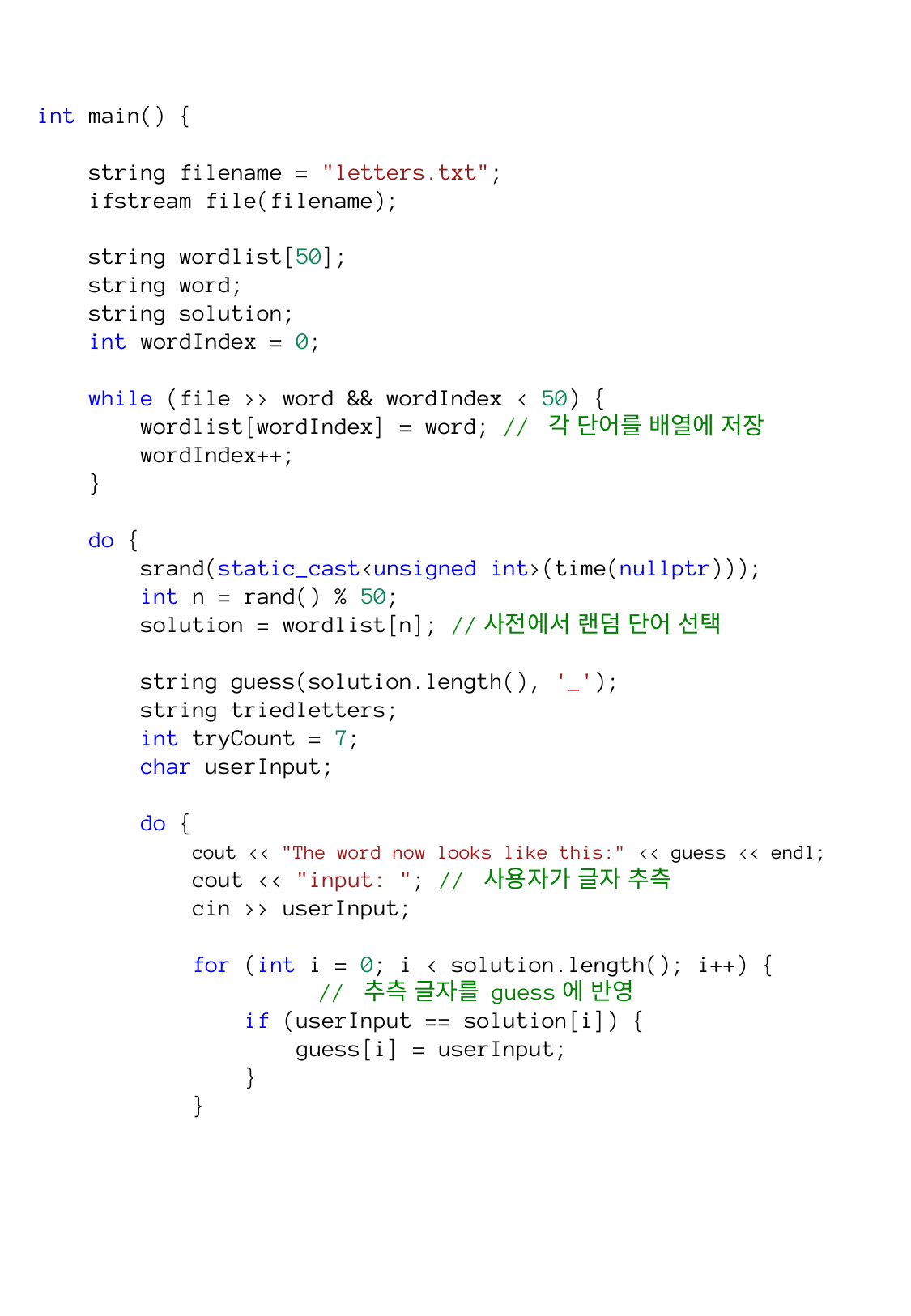

int main() {

    string filename = "letters.txt";
    ifstream file(filename);
    string wordlist[50];
    string word;
    string solution;
    int wordIndex = 0;

    while (file >> word && wordIndex < 50) {
        wordlist[wordIndex] = word; // 각 단어를 배열에 저장
        wordIndex++;
    }
    do {
        srand(static_cast<unsigned int>(time(nullptr)));
        int n = rand() % 50;
        solution = wordlist[n]; //사전에서 랜덤 단어 선택

        string guess(solution.length(), '_');
        string triedletters;
        int tryCount = 7;
        char userInput;
        do {
            cout << "The word now looks like this:" << guess << endl;
            cout << "input: "; // 사용자가 글자 추측
            cin >> userInput;
            for (int i = 0; i < solution.length(); i++) {
		   // 추측 글자를 guess에 반영
                if (userInput == solution[i]) {
                    guess[i] = userInput;
                }
            }